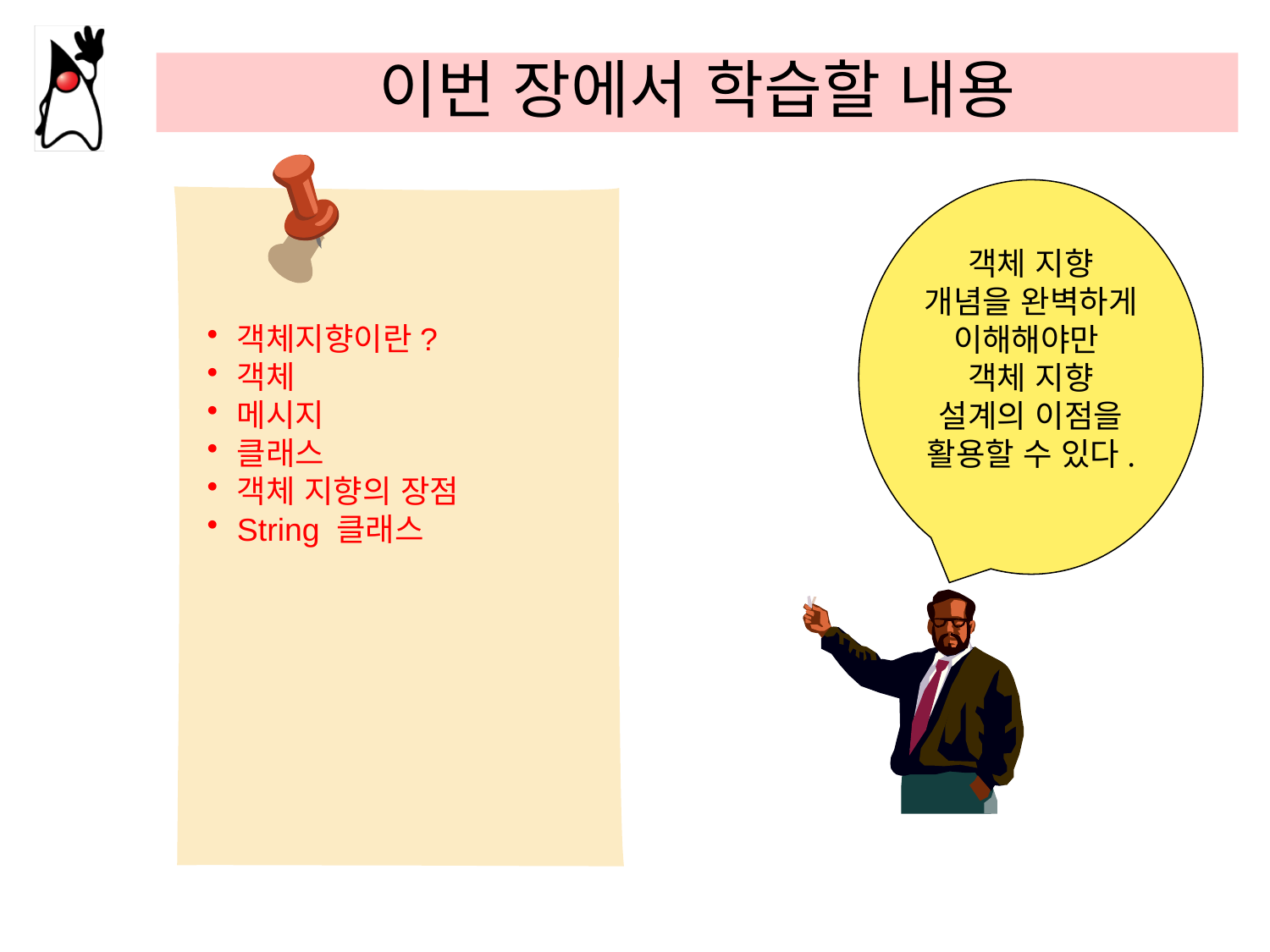

# 이번 장에서 학습할 내용

객체 지향 개념을 완벽하게 이해해야만  객체 지향 설계의 이점을 활용할 수 있다.

객체지향이란?
객체
메시지
클래스
객체 지향의 장점
String 클래스